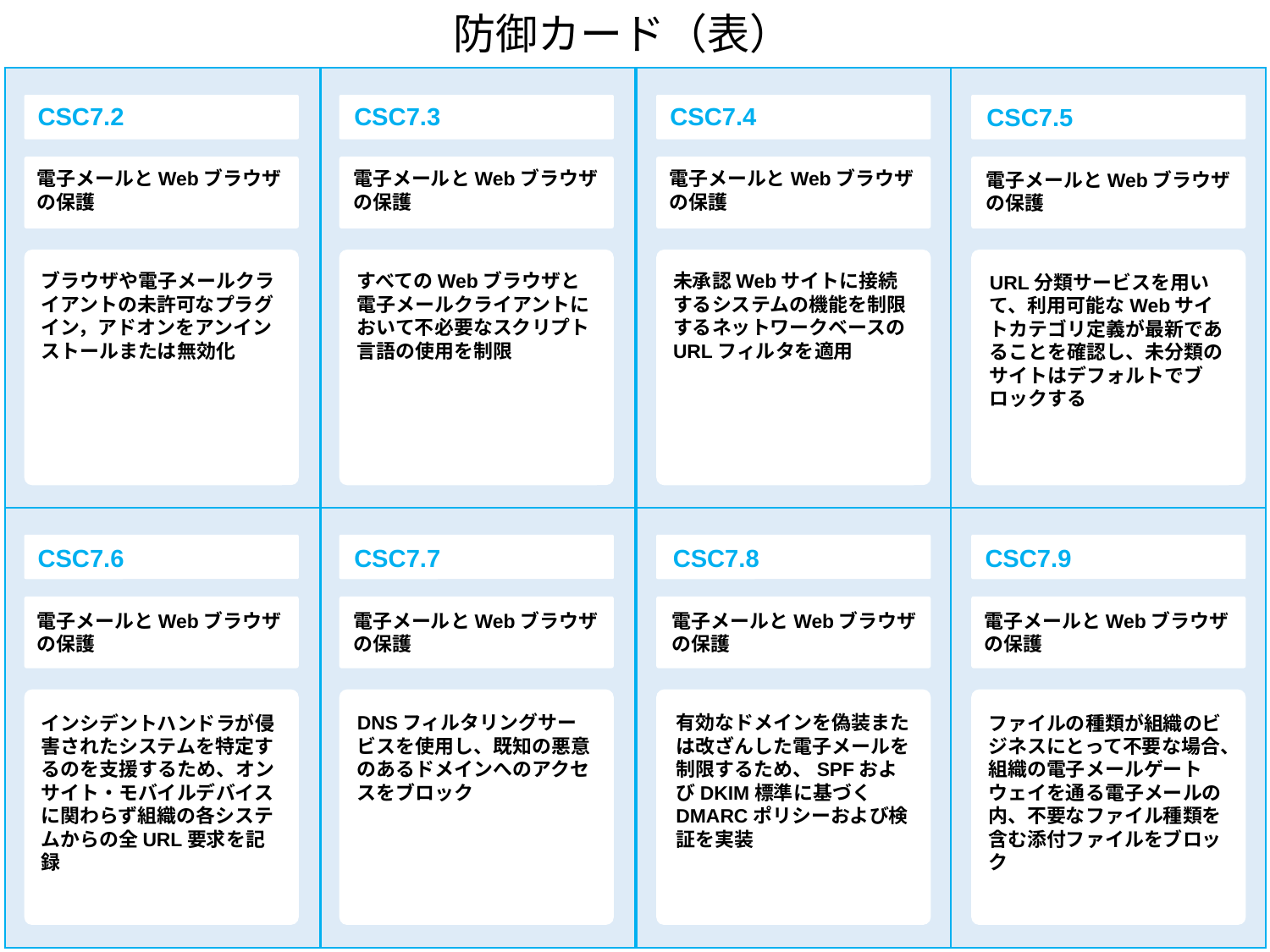

防御カード（表）

CSC7.2

CSC7.3

CSC7.4

CSC7.5

電子メールとWebブラウザの保護
電子メールとWebブラウザの保護
電子メールとWebブラウザの保護
電子メールとWebブラウザの保護

ブラウザや電子メールクライアントの未許可なプラグイン，アドオンをアンインストールまたは無効化
すべてのWebブラウザと電子メールクライアントにおいて不必要なスクリプト言語の使用を制限
未承認Webサイトに接続するシステムの機能を制限するネットワークベースのURLフィルタを適用
URL分類サービスを用いて、利用可能なWebサイトカテゴリ定義が最新であることを確認し、未分類のサイトはデフォルトでブロックする

CSC7.6
CSC7.7
CSC7.8
CSC7.9

電子メールとWebブラウザの保護
電子メールとWebブラウザの保護
電子メールとWebブラウザの保護
電子メールとWebブラウザの保護

インシデントハンドラが侵害されたシステムを特定するのを支援するため、オンサイト・モバイルデバイスに関わらず組織の各システムからの全URL要求を記録
DNSフィルタリングサービスを使用し、既知の悪意のあるドメインへのアクセスをブロック
有効なドメインを偽装または改ざんした電子メールを制限するため、SPFおよびDKIM標準に基づくDMARCポリシーおよび検証を実装
ファイルの種類が組織のビジネスにとって不要な場合、組織の電子メールゲートウェイを通る電子メールの内、不要なファイル種類を含む添付ファイルをブロック